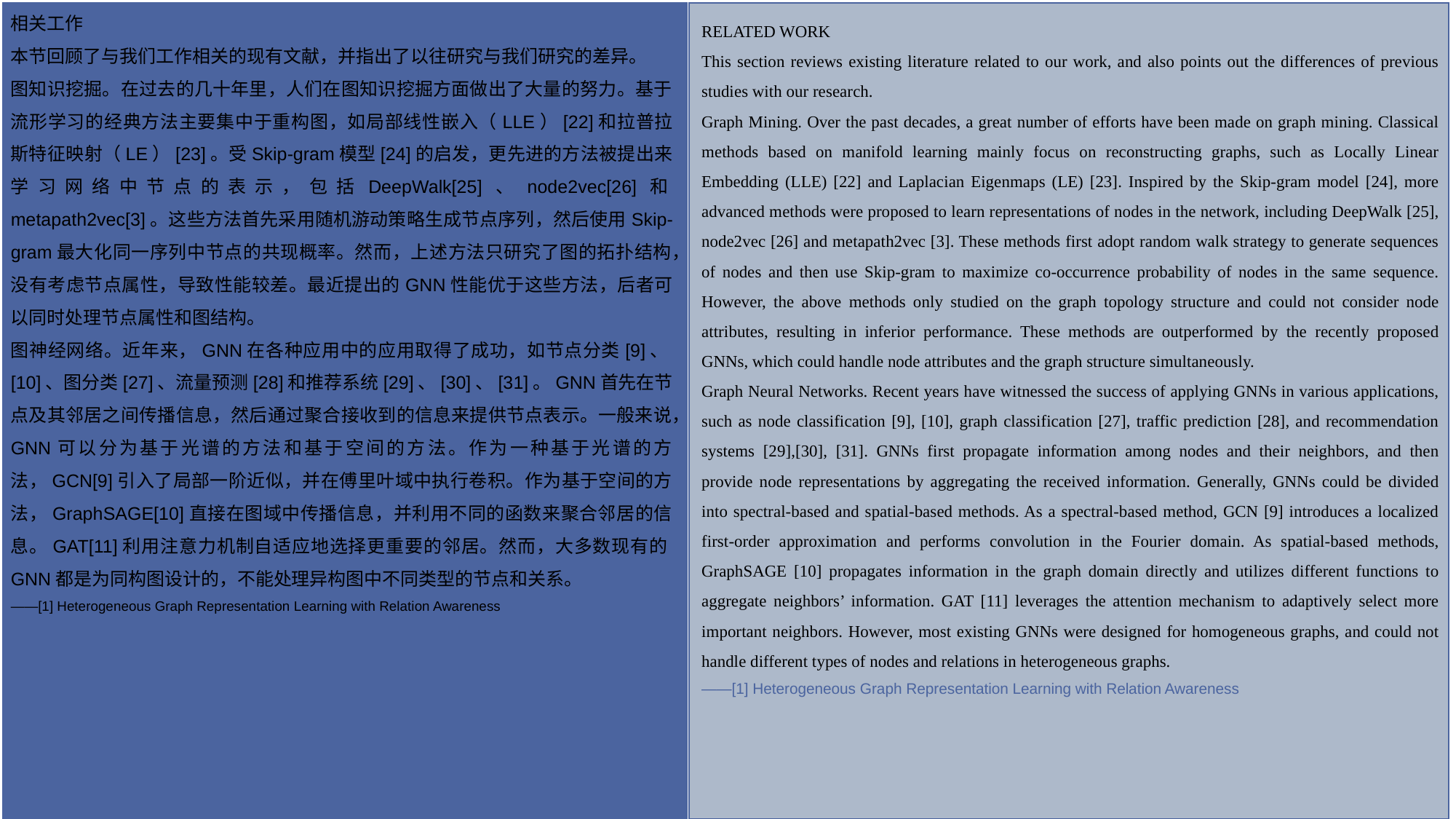

相关工作
本节回顾了与我们工作相关的现有文献，并指出了以往研究与我们研究的差异。
图知识挖掘。在过去的几十年里，人们在图知识挖掘方面做出了大量的努力。基于流形学习的经典方法主要集中于重构图，如局部线性嵌入（LLE）[22]和拉普拉斯特征映射（LE）[23]。受Skip-gram模型[24]的启发，更先进的方法被提出来学习网络中节点的表示，包括DeepWalk[25]、node2vec[26]和metapath2vec[3]。这些方法首先采用随机游动策略生成节点序列，然后使用Skip-gram最大化同一序列中节点的共现概率。然而，上述方法只研究了图的拓扑结构，没有考虑节点属性，导致性能较差。最近提出的GNN性能优于这些方法，后者可以同时处理节点属性和图结构。
图神经网络。近年来，GNN在各种应用中的应用取得了成功，如节点分类[9]、[10]、图分类[27]、流量预测[28]和推荐系统[29]、[30]、[31]。GNN首先在节点及其邻居之间传播信息，然后通过聚合接收到的信息来提供节点表示。一般来说，GNN可以分为基于光谱的方法和基于空间的方法。作为一种基于光谱的方法，GCN[9]引入了局部一阶近似，并在傅里叶域中执行卷积。作为基于空间的方法，GraphSAGE[10]直接在图域中传播信息，并利用不同的函数来聚合邻居的信息。GAT[11]利用注意力机制自适应地选择更重要的邻居。然而，大多数现有的GNN都是为同构图设计的，不能处理异构图中不同类型的节点和关系。
——[1] Heterogeneous Graph Representation Learning with Relation Awareness

RELATED WORK
This section reviews existing literature related to our work, and also points out the differences of previous studies with our research.
Graph Mining. Over the past decades, a great number of efforts have been made on graph mining. Classical methods based on manifold learning mainly focus on reconstructing graphs, such as Locally Linear Embedding (LLE) [22] and Laplacian Eigenmaps (LE) [23]. Inspired by the Skip-gram model [24], more advanced methods were proposed to learn representations of nodes in the network, including DeepWalk [25], node2vec [26] and metapath2vec [3]. These methods first adopt random walk strategy to generate sequences of nodes and then use Skip-gram to maximize co-occurrence probability of nodes in the same sequence. However, the above methods only studied on the graph topology structure and could not consider node attributes, resulting in inferior performance. These methods are outperformed by the recently proposed GNNs, which could handle node attributes and the graph structure simultaneously.
Graph Neural Networks. Recent years have witnessed the success of applying GNNs in various applications, such as node classification [9], [10], graph classification [27], traffic prediction [28], and recommendation systems [29],[30], [31]. GNNs first propagate information among nodes and their neighbors, and then provide node representations by aggregating the received information. Generally, GNNs could be divided into spectral-based and spatial-based methods. As a spectral-based method, GCN [9] introduces a localized first-order approximation and performs convolution in the Fourier domain. As spatial-based methods, GraphSAGE [10] propagates information in the graph domain directly and utilizes different functions to aggregate neighbors’ information. GAT [11] leverages the attention mechanism to adaptively select more important neighbors. However, most existing GNNs were designed for homogeneous graphs, and could not handle different types of nodes and relations in heterogeneous graphs.
——[1] Heterogeneous Graph Representation Learning with Relation Awareness